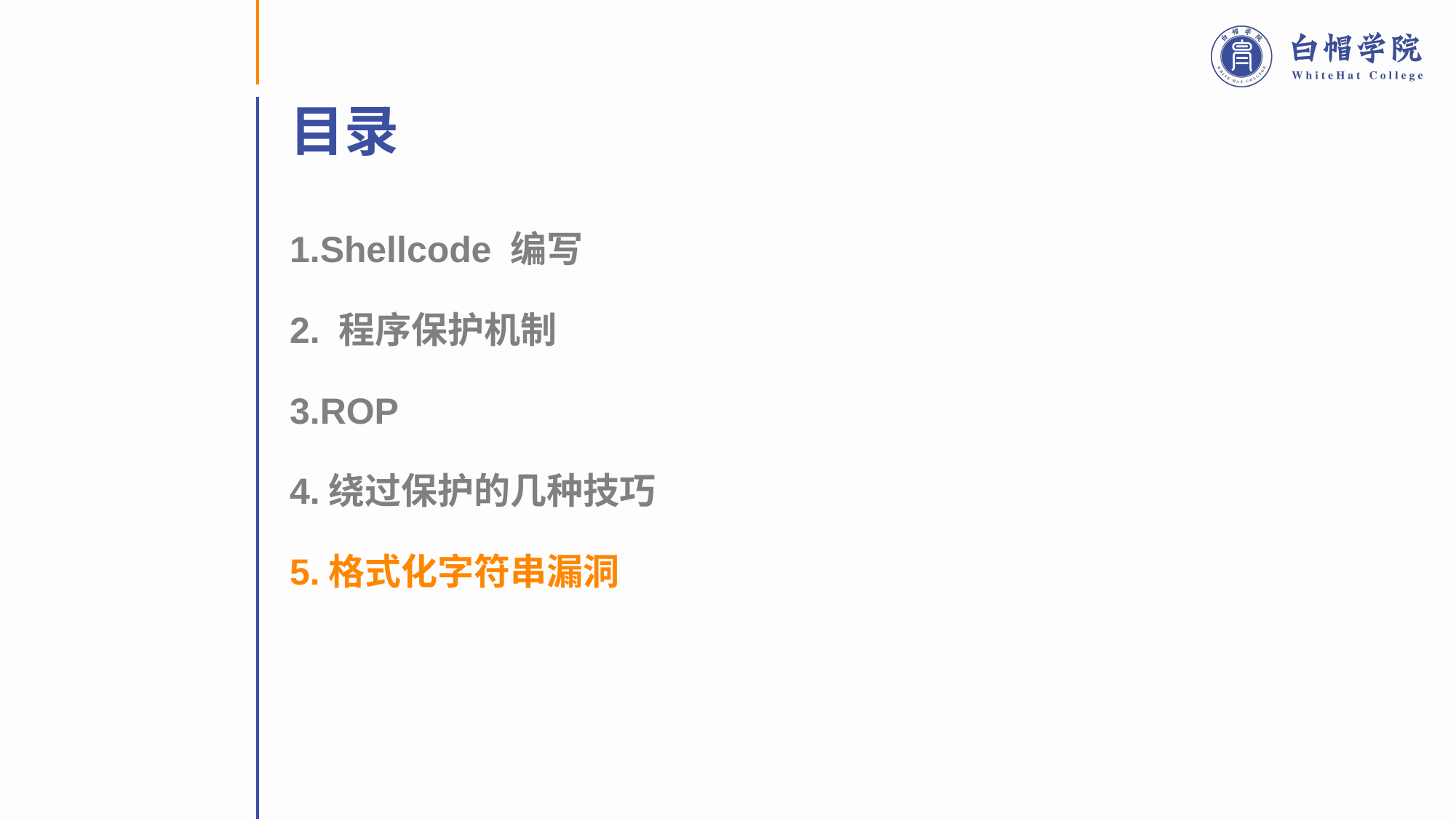

1.Shellcode 编写
2. 程序保护机制
3.ROP
4.绕过保护的几种技巧
5.格式化字符串漏洞